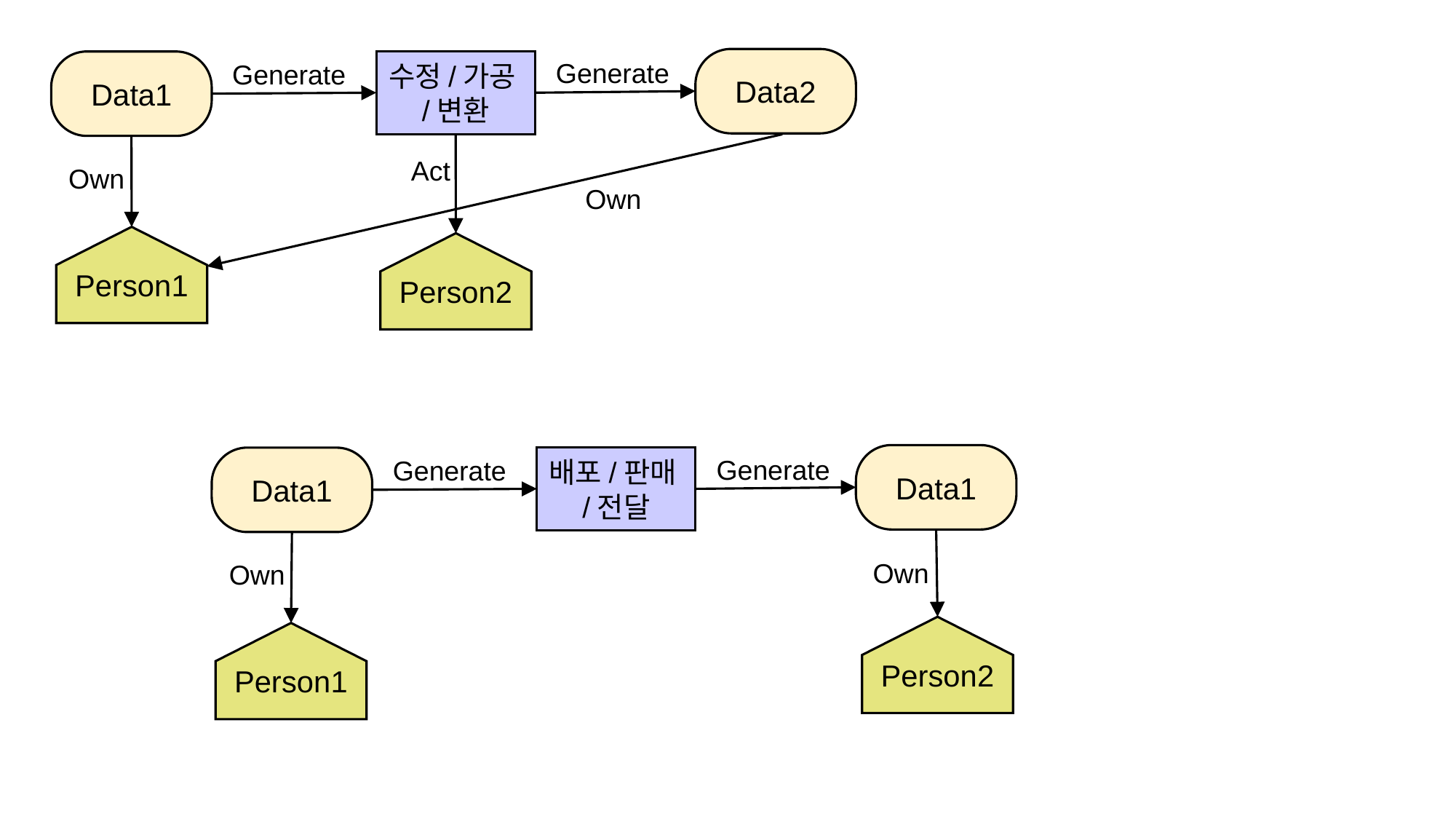

Data2
수정/가공/변환
Generate
Data1
Generate
Act
Own
Own
Person1
Person2
Data1
배포/판매/전달
Generate
Data1
Generate
Own
Own
Person2
Person1